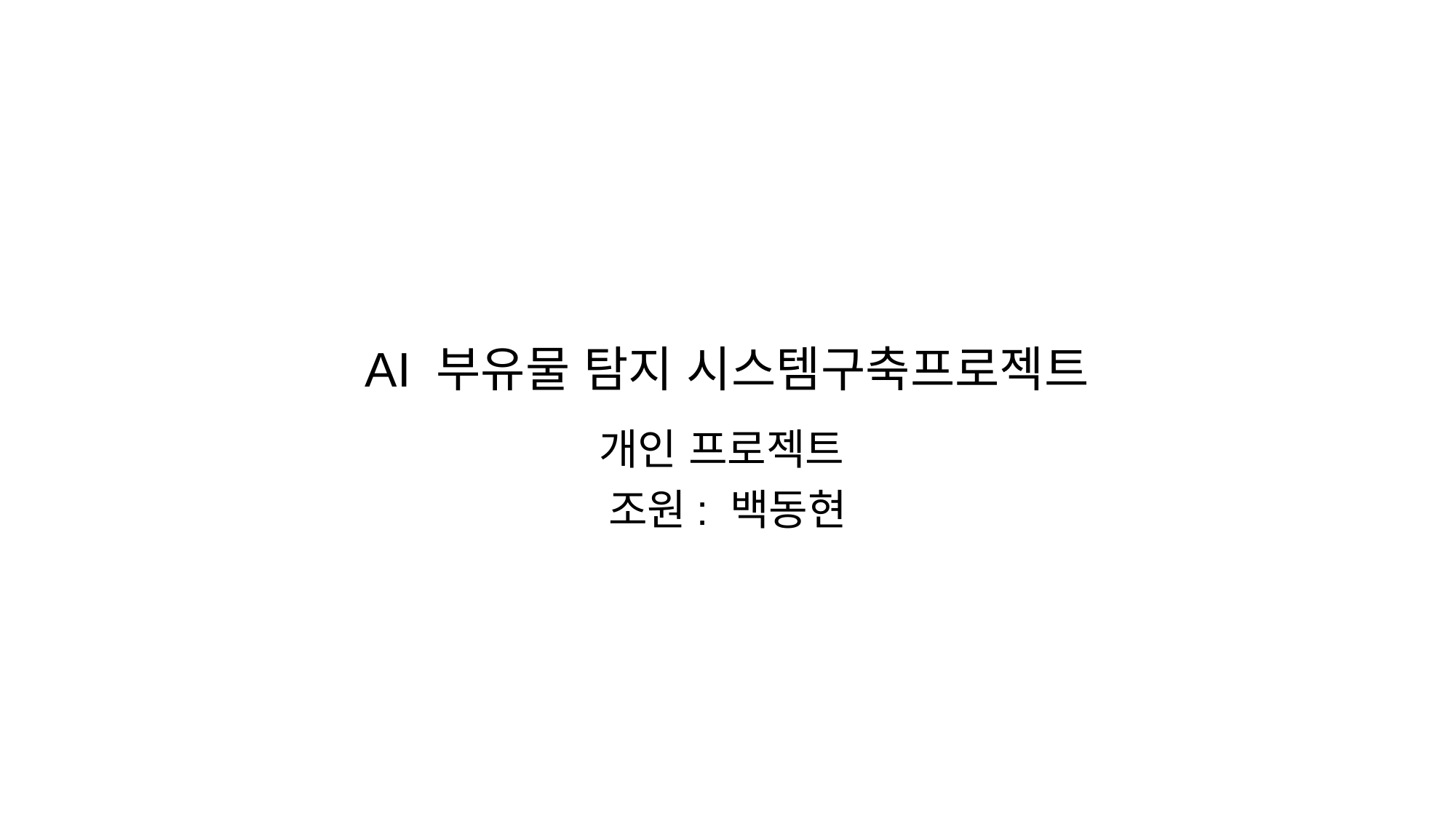

# AI 부유물 탐지 시스템구축프로젝트
개인 프로젝트
조원: 백동현